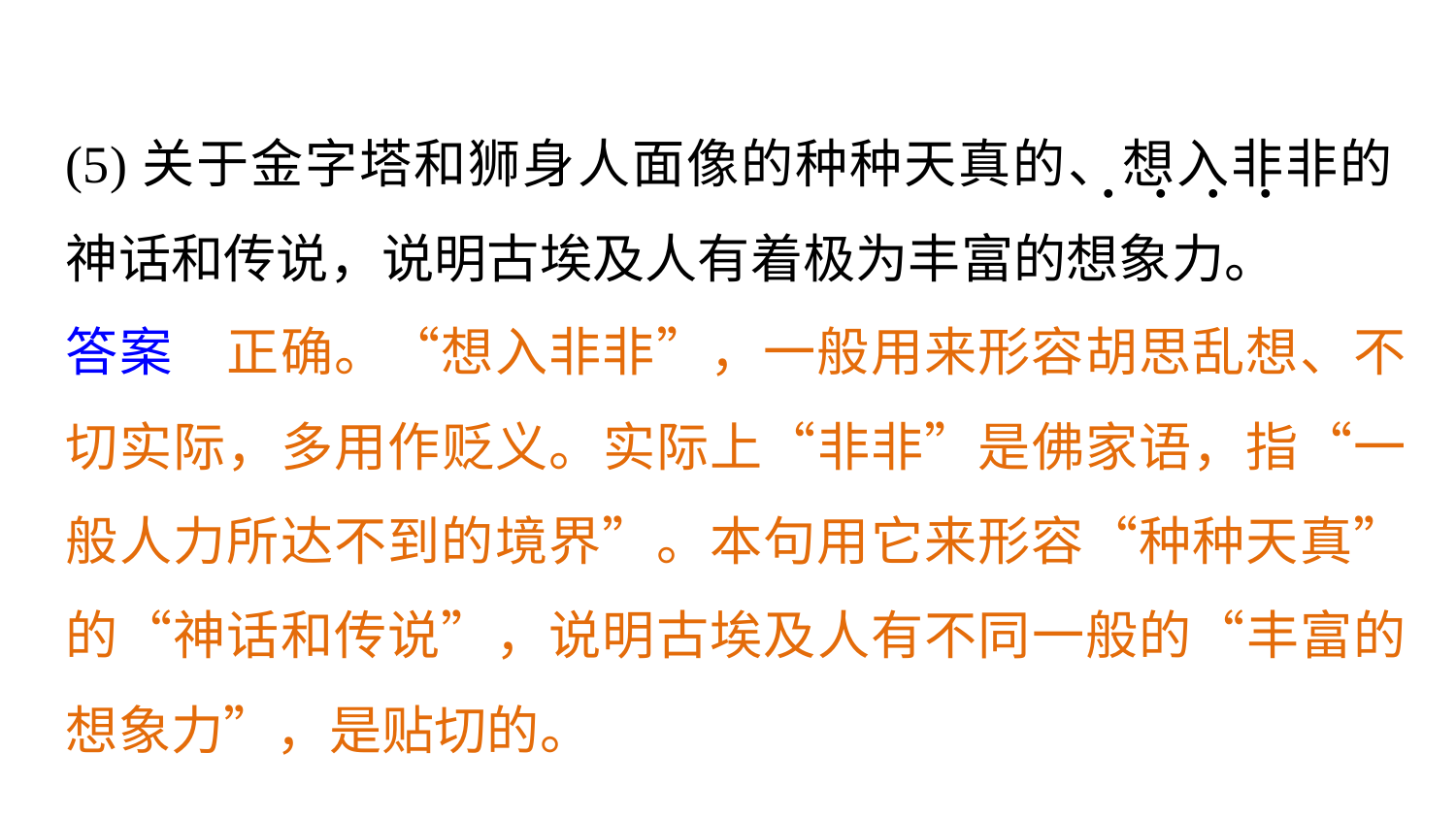

(5)关于金字塔和狮身人面像的种种天真的、想入非非的神话和传说，说明古埃及人有着极为丰富的想象力。
.   .   .   .
答案　正确。“想入非非”，一般用来形容胡思乱想、不切实际，多用作贬义。实际上“非非”是佛家语，指“一般人力所达不到的境界”。本句用它来形容“种种天真”的“神话和传说”，说明古埃及人有不同一般的“丰富的想象力”，是贴切的。